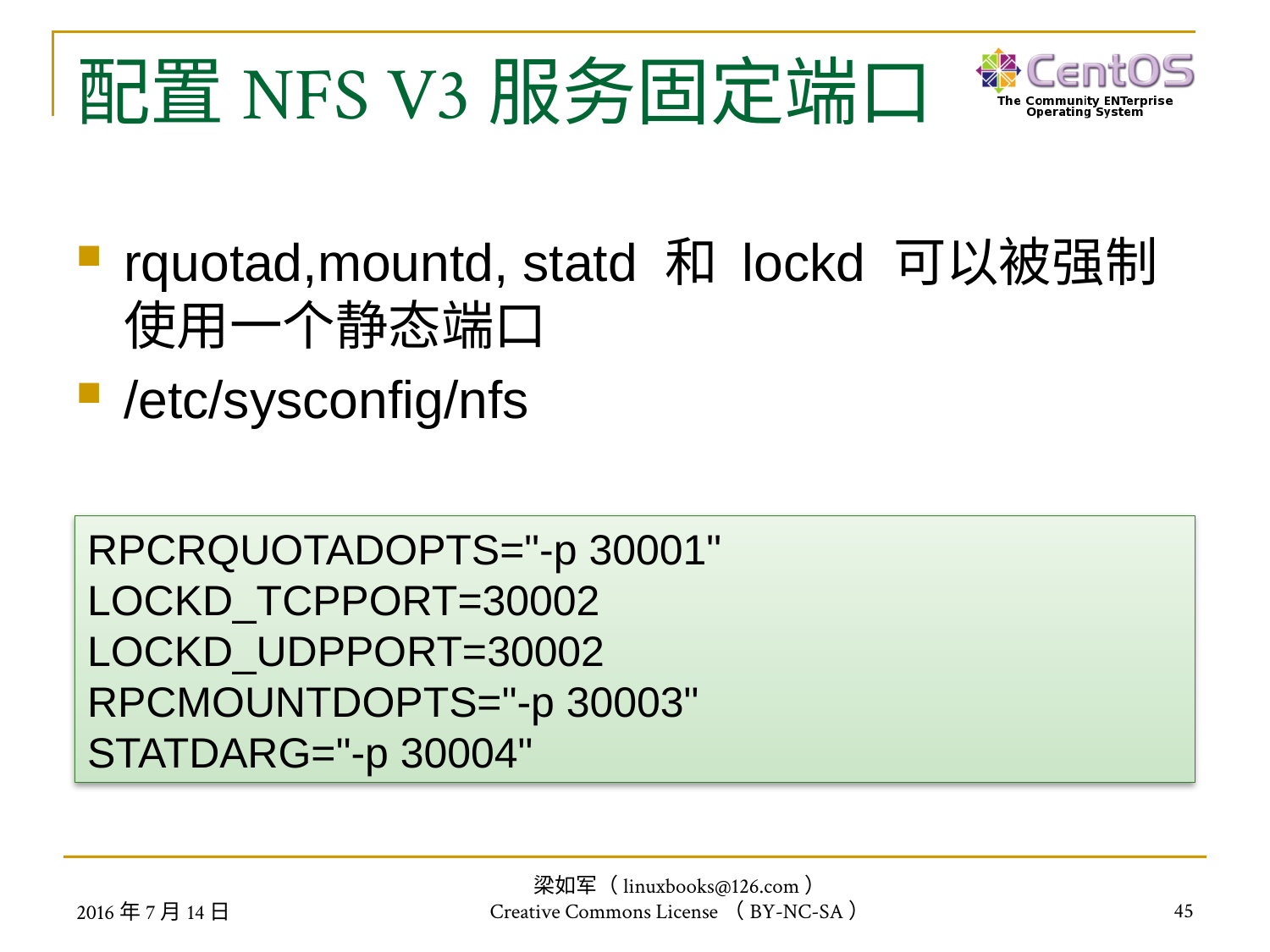

# 配置NFS V3服务固定端口
rquotad,mountd, statd 和 lockd 可以被强制使用一个静态端口
/etc/sysconfig/nfs
RPCRQUOTADOPTS="-p 30001"
LOCKD_TCPPORT=30002
LOCKD_UDPPORT=30002
RPCMOUNTDOPTS="-p 30003"
STATDARG="-p 30004"
梁如军（linuxbooks@126.com）
Creative Commons License（BY-NC-SA）
2016年7月14日
45